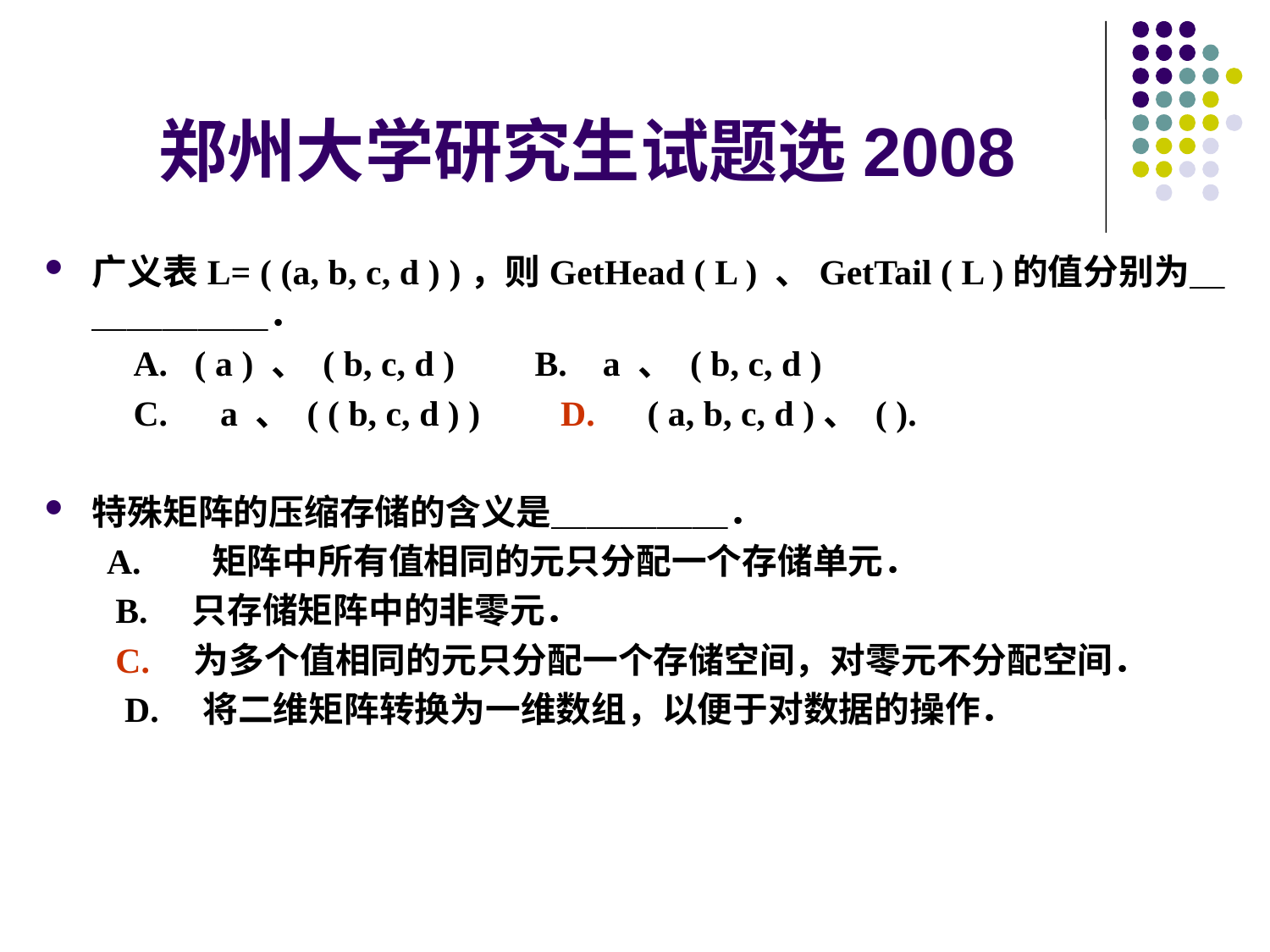

# 郑州大学研究生试题选2008
广义表L= ( (a, b, c, d ) )，则GetHead ( L ) 、GetTail ( L )的值分别为＿＿＿＿＿＿．
          A.   ( a ) 、 ( b, c, d )         B.    a 、 ( b, c, d )
          C.　a 、 ( ( b, c, d ) )         D.　( a, b, c, d )、 ( ).

特殊矩阵的压缩存储的含义是＿＿＿＿＿．
       A.       矩阵中所有值相同的元只分配一个存储单元．
        B.　只存储矩阵中的非零元．
        C.　为多个值相同的元只分配一个存储空间，对零元不分配空间．
         D.　将二维矩阵转换为一维数组，以便于对数据的操作．